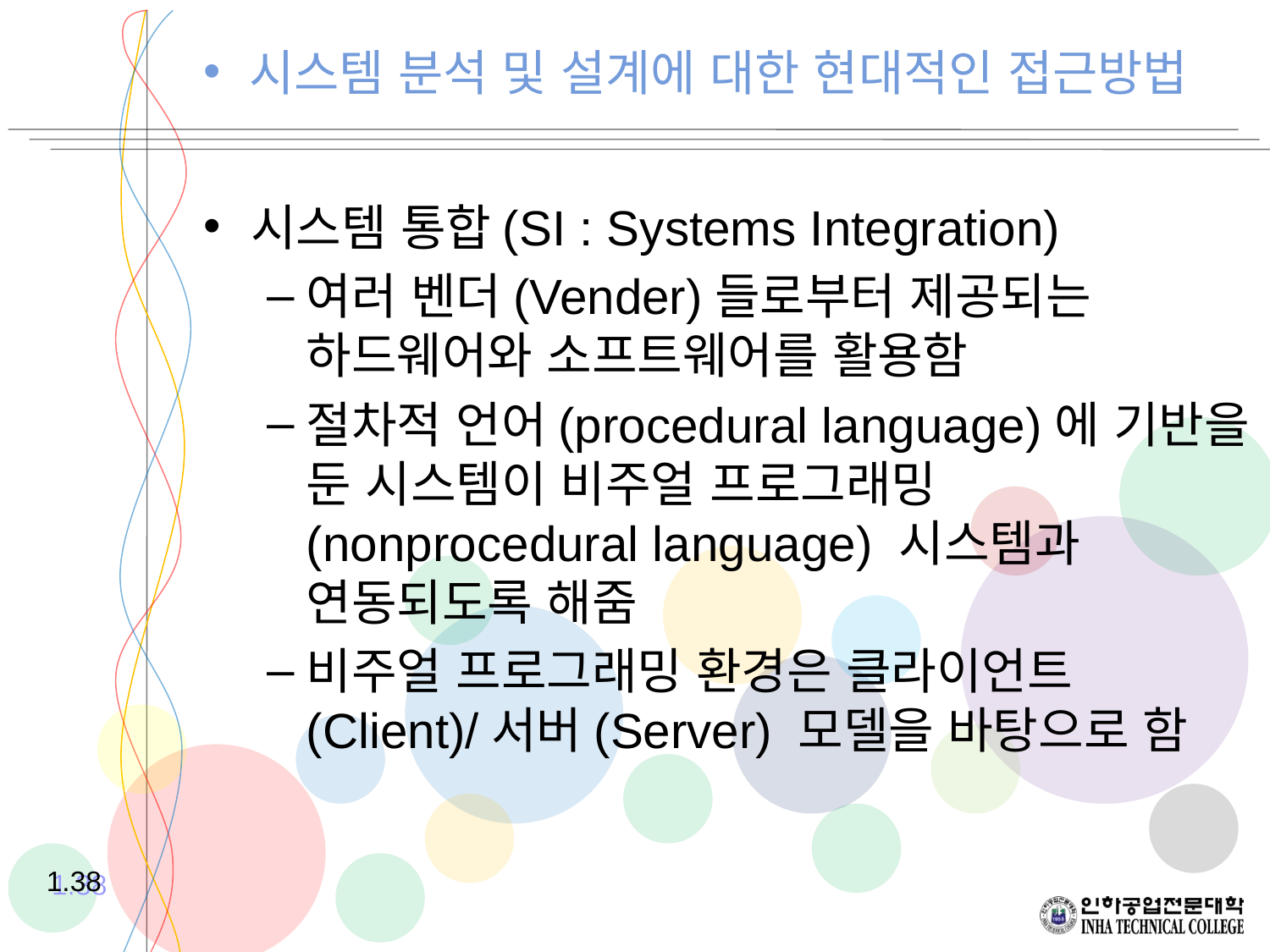

시스템 통합(SI : Systems Integration)
여러 벤더(Vender)들로부터 제공되는 하드웨어와 소프트웨어를 활용함
절차적 언어(procedural language)에 기반을 둔 시스템이 비주얼 프로그래밍 (nonprocedural language) 시스템과 연동되도록 해줌
비주얼 프로그래밍 환경은 클라이언트(Client)/서버(Server) 모델을 바탕으로 함
시스템 분석 및 설계에 대한 현대적인 접근방법
1.38